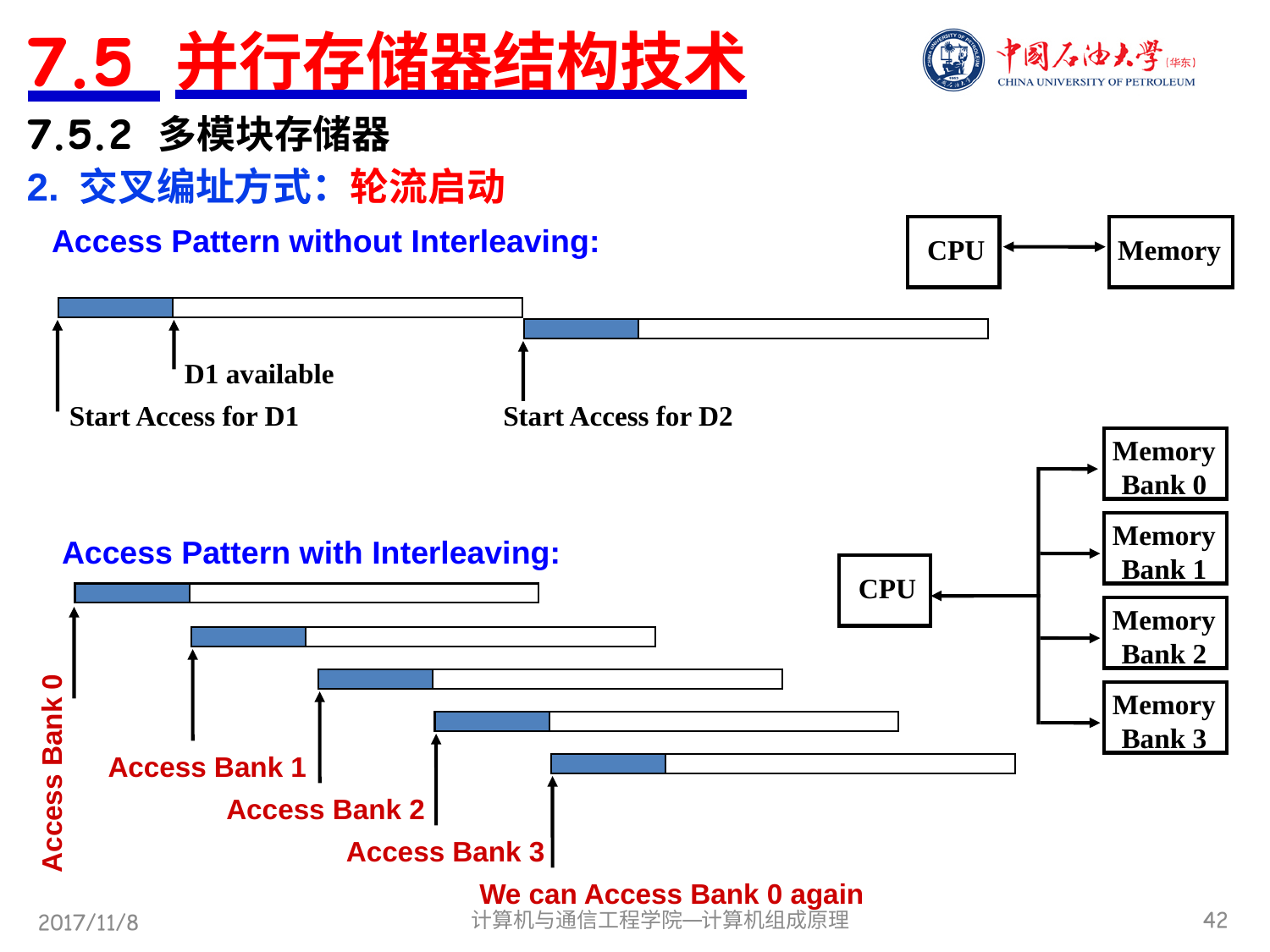

# 7.5 并行存储器结构技术
7.5.2 多模块存储器
2. 交叉编址方式：轮流启动
Access Pattern without Interleaving:

CPU
Memory

Start Access for D1

D1 available

Start Access for D2
Memory
Bank 0

Memory
Bank 1

CPU

Memory
Bank 2

Memory
Bank 3

Access Pattern with Interleaving:

Access Bank 0

Access Bank 1

Access Bank 2

Access Bank 3

We can Access Bank 0 again
计算机与通信工程学院—计算机组成原理
42
2017/11/8